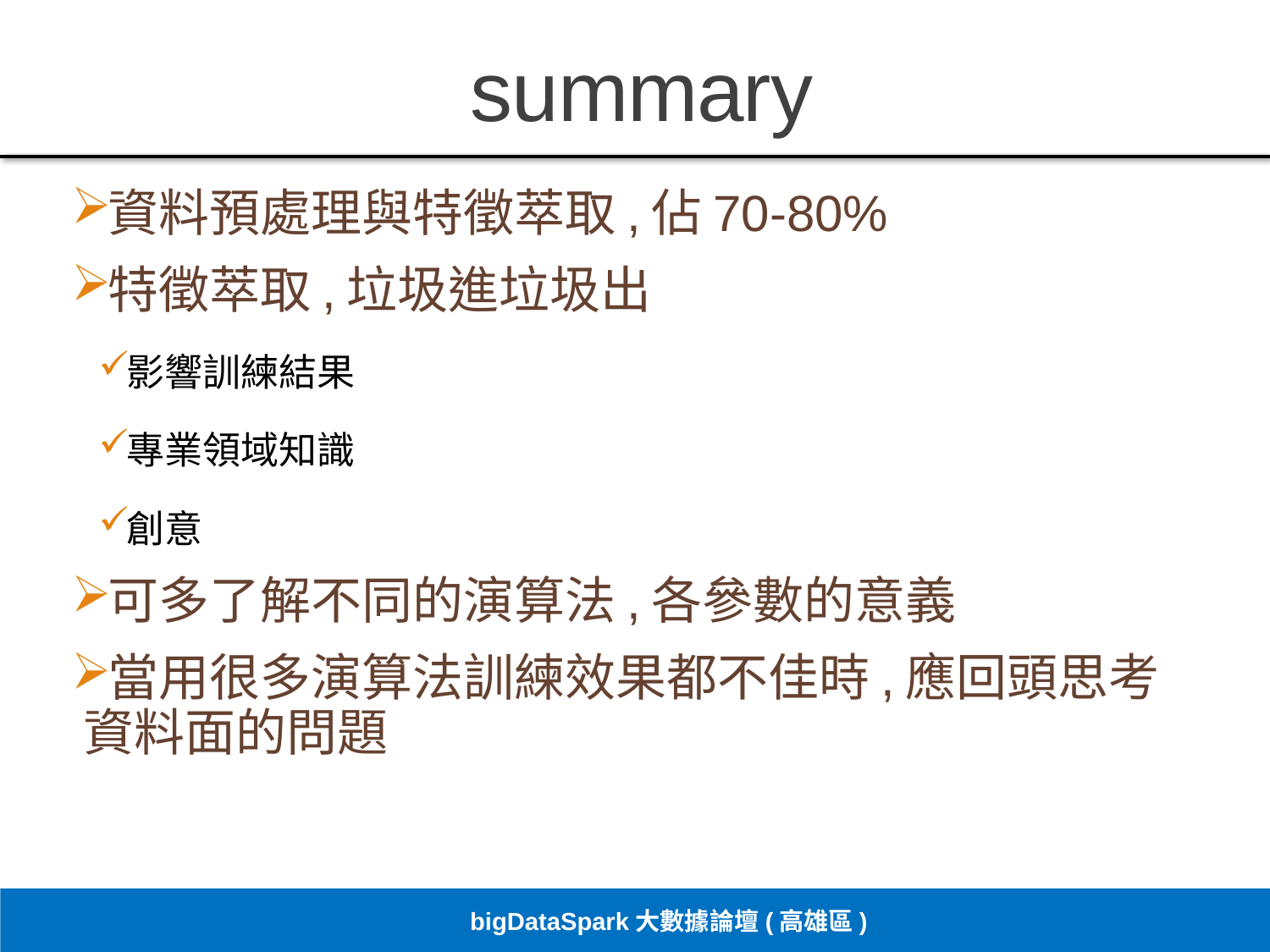

# summary
資料預處理與特徵萃取,佔70-80%
特徵萃取,垃圾進垃圾出
影響訓練結果
專業領域知識
創意
可多了解不同的演算法,各參數的意義
當用很多演算法訓練效果都不佳時,應回頭思考資料面的問題